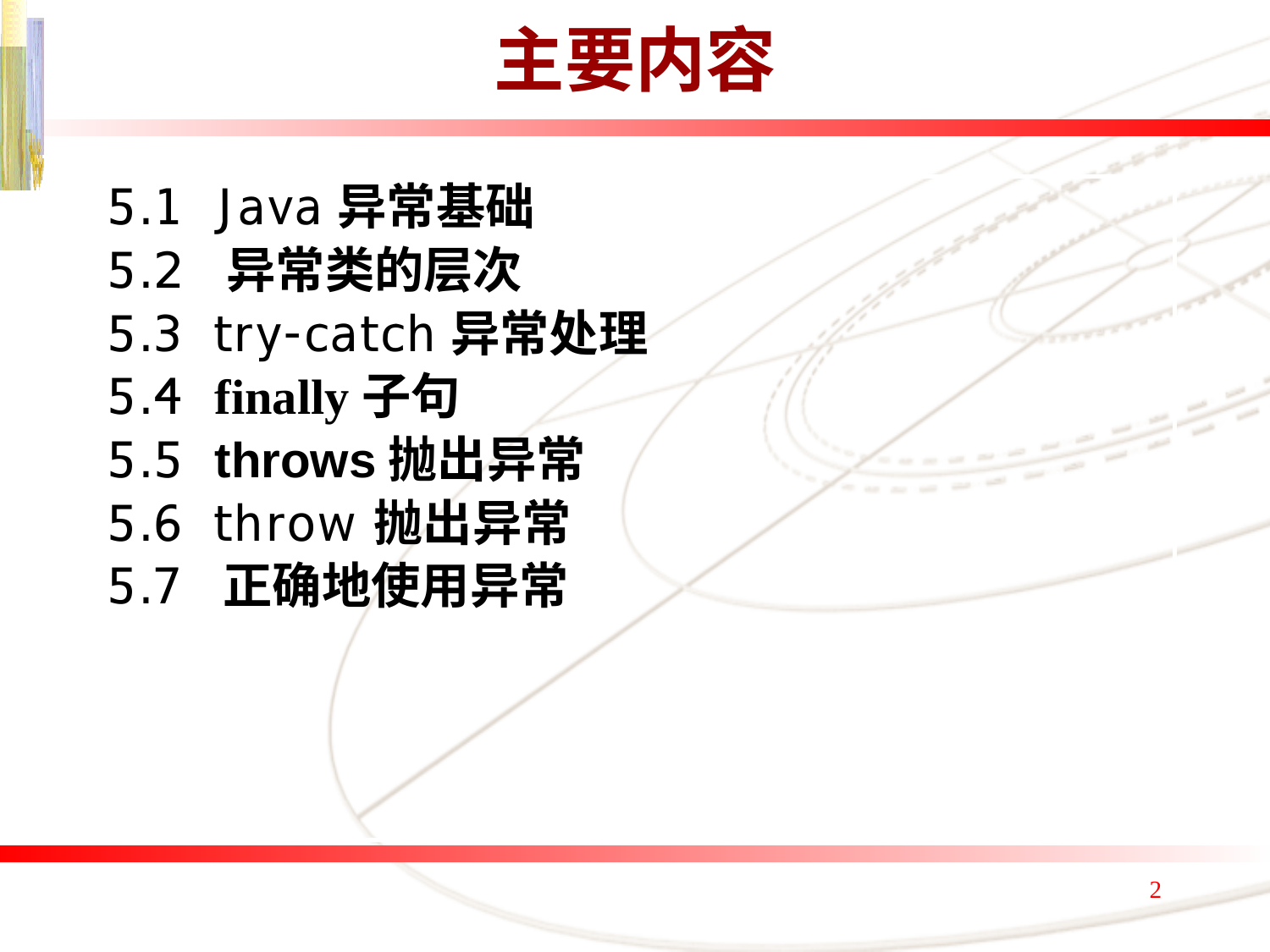

# 主要内容
5.1  Java异常基础
5.2  异常类的层次
5.3  try-catch异常处理
5.4  finally子句
5.5  throws抛出异常
5.6  throw抛出异常
5.7  正确地使用异常

2